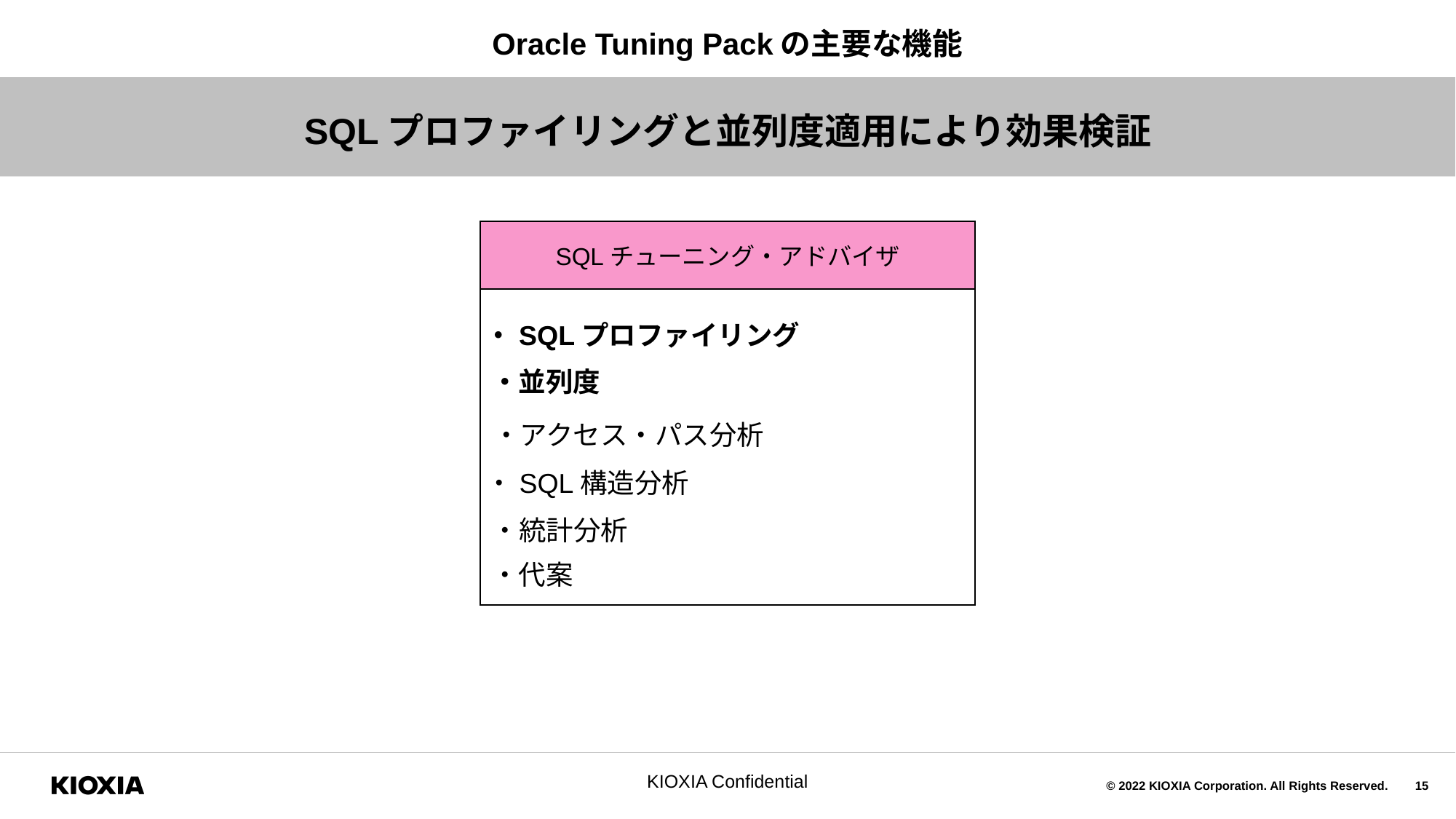

# Oracle Tuning Packの主要な機能
SQLプロファイリングと並列度適用により効果検証
SQLチューニング・アドバイザ

・SQLプロファイリング
・並列度
・アクセス・パス分析
・SQL構造分析
・統計分析
・代案
KIOXIA Confidential